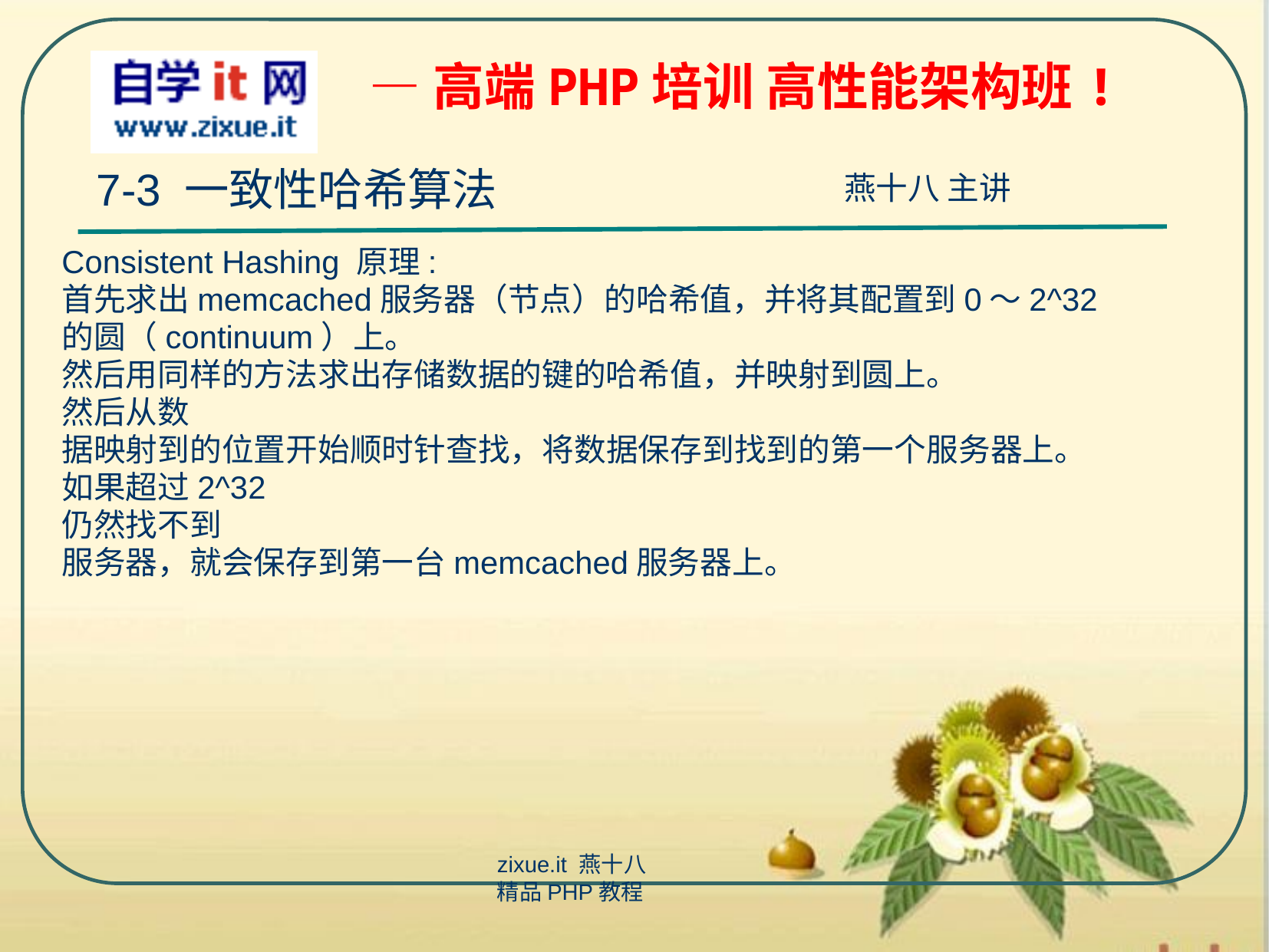

7-3 一致性哈希算法
Consistent Hashing 原理:
首先求出memcached服务器（节点）的哈希值，并将其配置到0～2^32
的圆（continuum）上。
然后用同样的方法求出存储数据的键的哈希值，并映射到圆上。
然后从数
据映射到的位置开始顺时针查找，将数据保存到找到的第一个服务器上。
如果超过2^32
仍然找不到
服务器，就会保存到第一台memcached服务器上。
zixue.it 燕十八
精品PHP教程